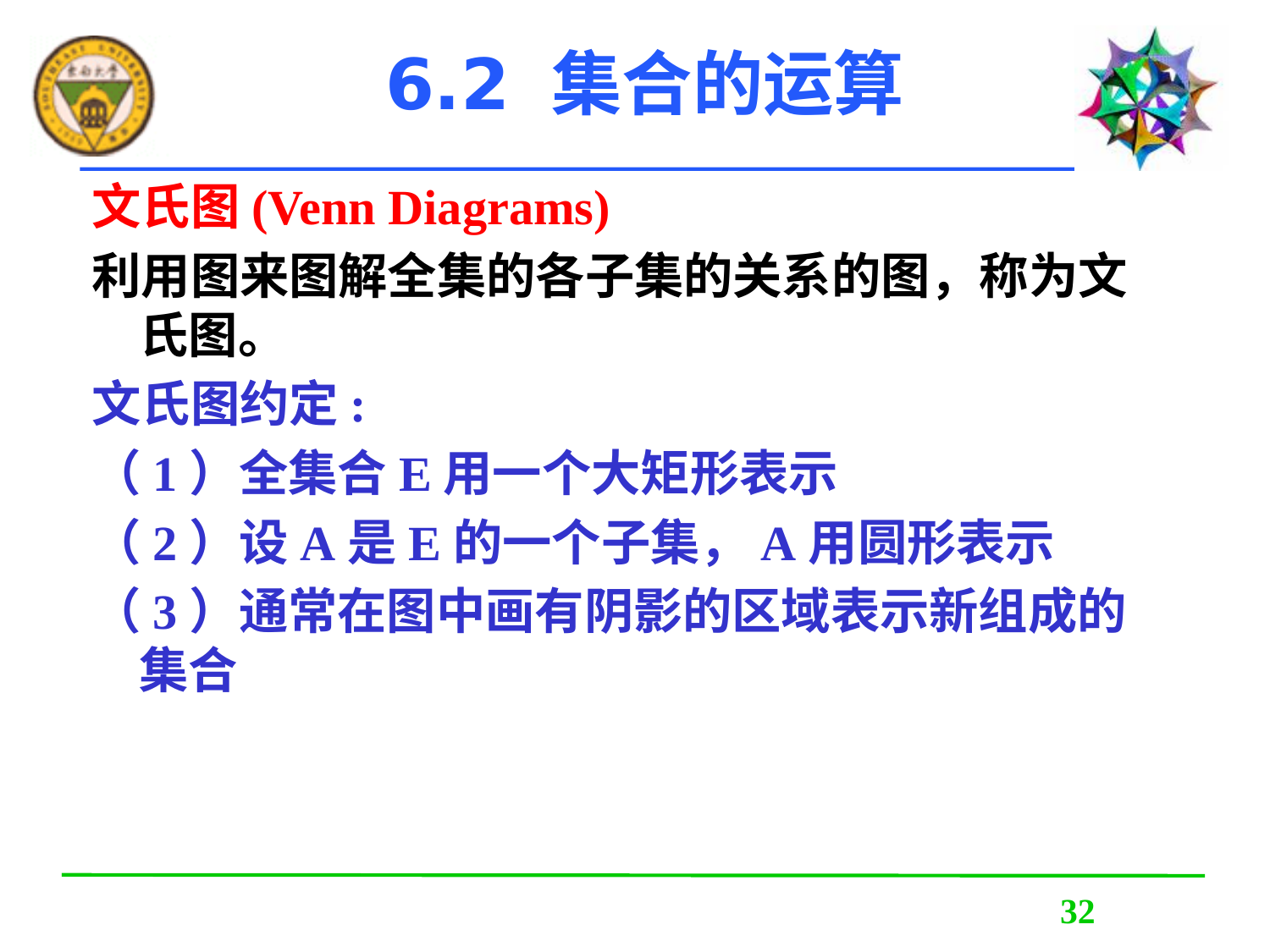

# 6.2 集合的运算
文氏图(Venn Diagrams)
利用图来图解全集的各子集的关系的图，称为文氏图。
文氏图约定:
（1）全集合E用一个大矩形表示
（2）设A是E的一个子集，A用圆形表示
（3）通常在图中画有阴影的区域表示新组成的集合